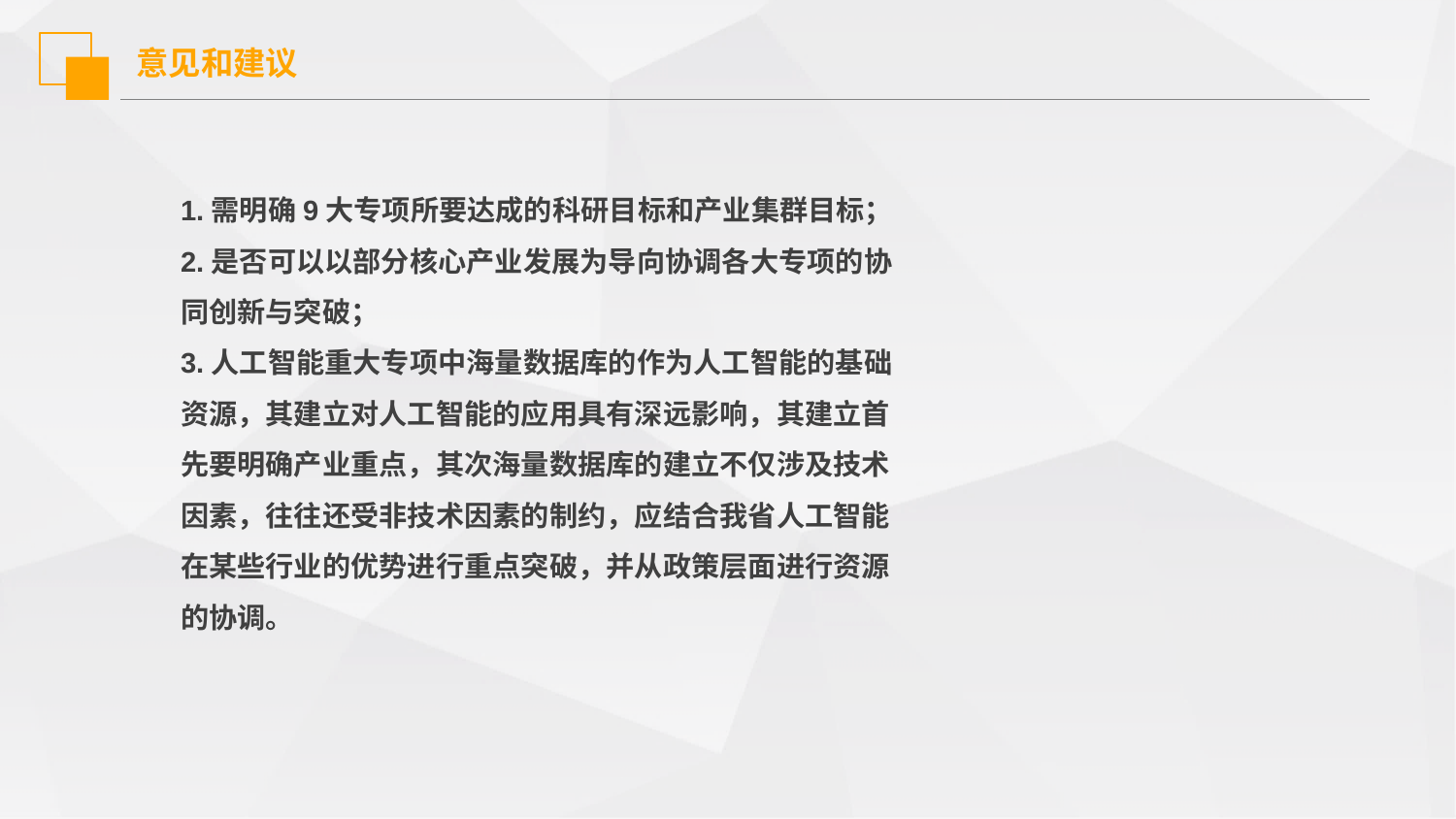

意见和建议
1.需明确9大专项所要达成的科研目标和产业集群目标；
2.是否可以以部分核心产业发展为导向协调各大专项的协同创新与突破；
3.人工智能重大专项中海量数据库的作为人工智能的基础资源，其建立对人工智能的应用具有深远影响，其建立首先要明确产业重点，其次海量数据库的建立不仅涉及技术因素，往往还受非技术因素的制约，应结合我省人工智能在某些行业的优势进行重点突破，并从政策层面进行资源的协调。